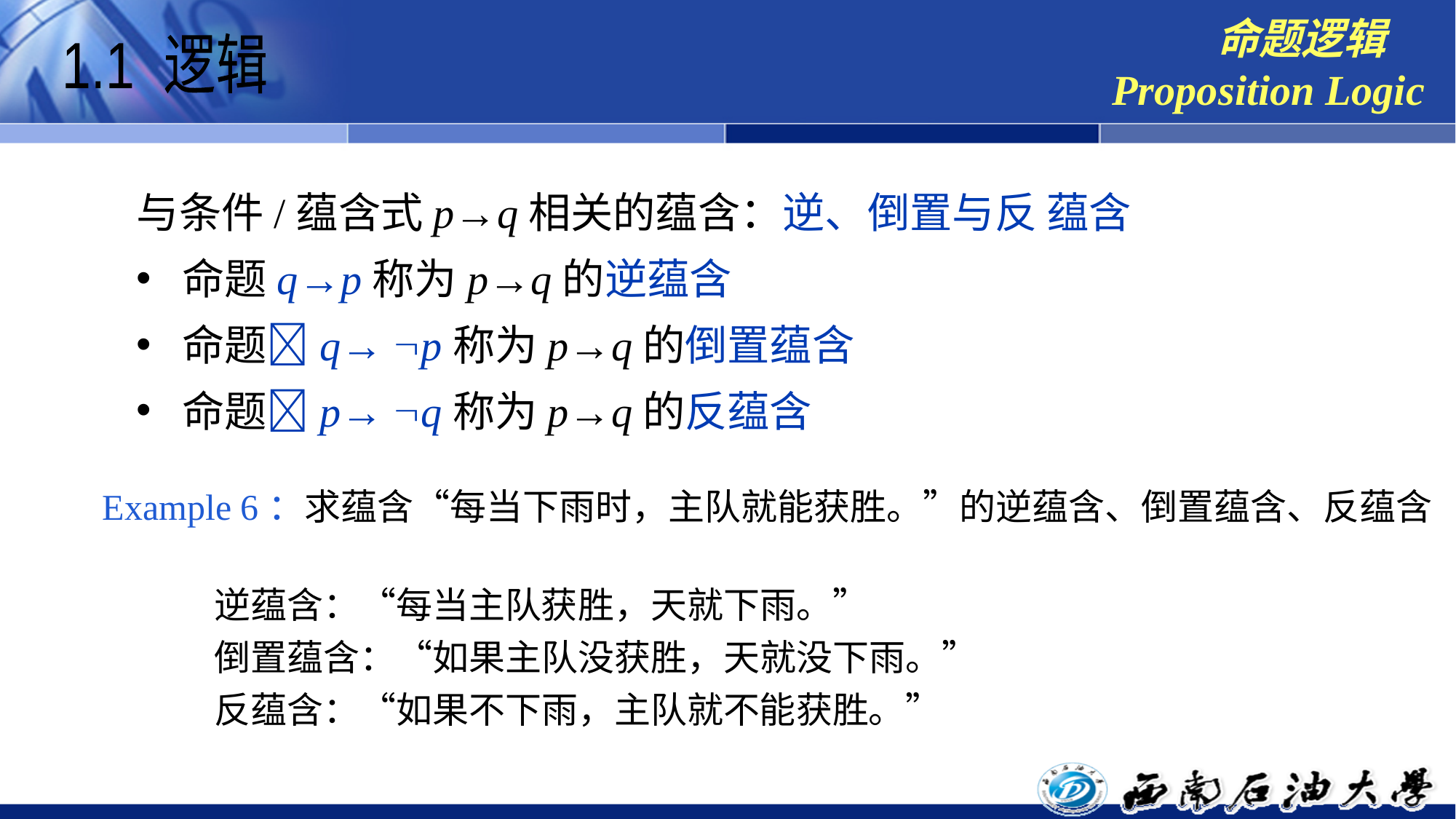

命题逻辑
Proposition Logic
1.1  逻辑
与条件/蕴含式p→q相关的蕴含：逆、倒置与反 蕴含
 命题q→p称为p→q的逆蕴含
 命题¬q→ ¬p称为p→q的倒置蕴含
 命题¬p→ ¬q称为p→q的反蕴含
Example 6：求蕴含“每当下雨时，主队就能获胜。”的逆蕴含、倒置蕴含、反蕴含
逆蕴含：“每当主队获胜，天就下雨。”
倒置蕴含：“如果主队没获胜，天就没下雨。”
反蕴含：“如果不下雨，主队就不能获胜。”